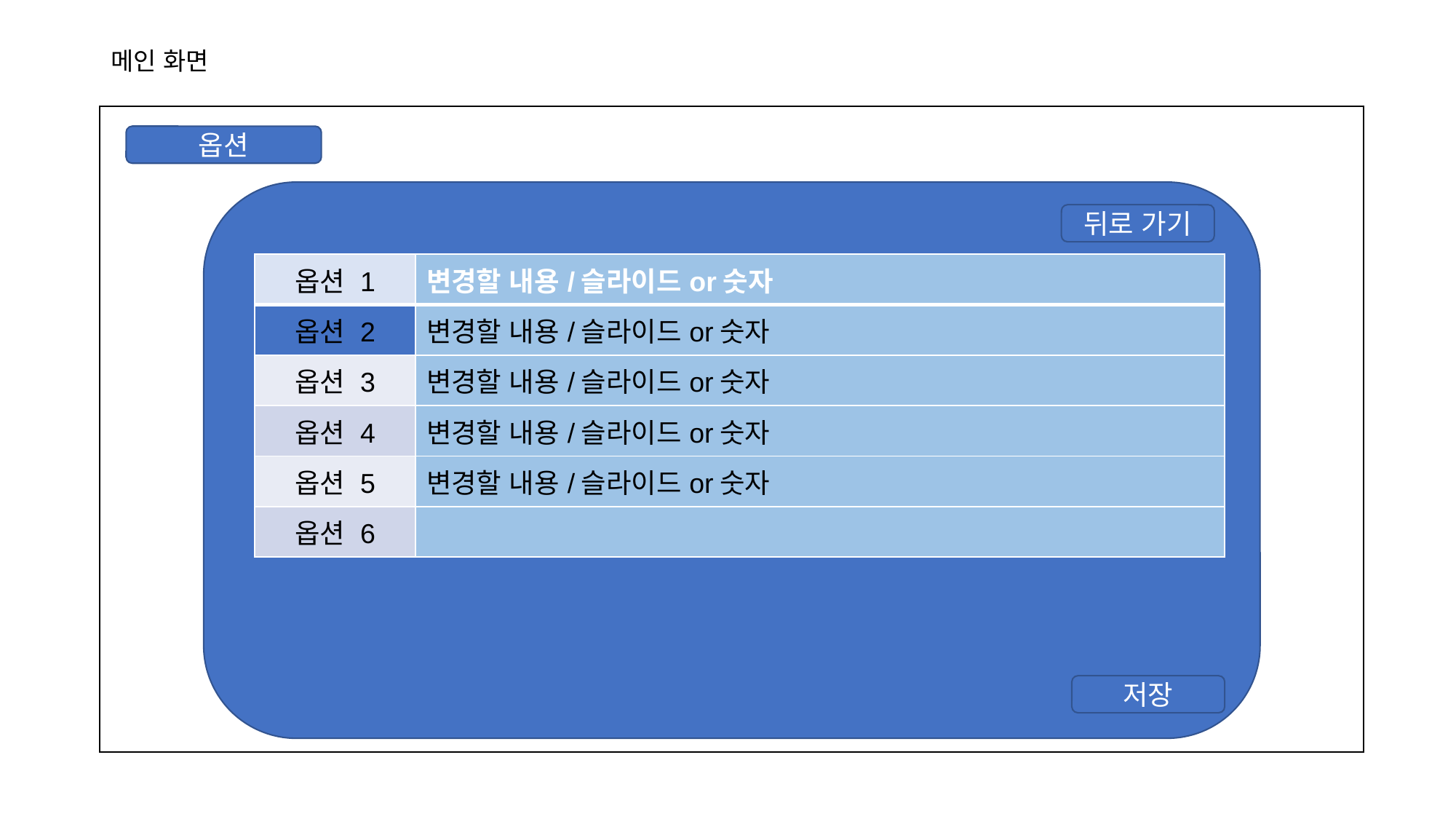

# 메인 화면

옵션

뒤로 가기
| 옵션 1 | 변경할 내용/슬라이드or숫자 |
| --- | --- |
| 옵션 2 | 변경할 내용/슬라이드or숫자 |
| 옵션 3 | 변경할 내용/슬라이드or숫자 |
| 옵션 4 | 변경할 내용/슬라이드or숫자 |
| 옵션 5 | 변경할 내용/슬라이드or숫자 |
| 옵션 6 |  |
저장